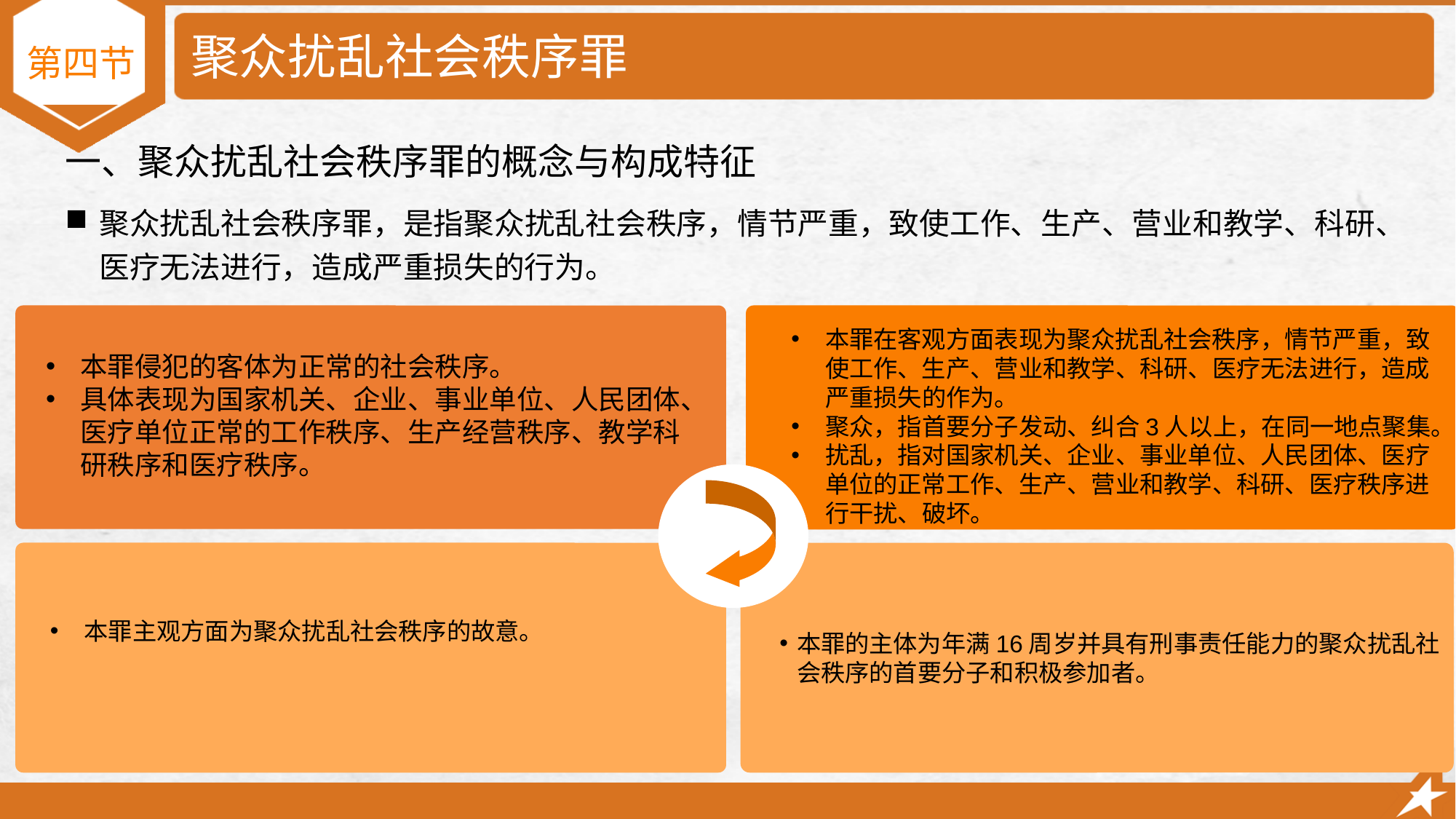

# 聚众扰乱社会秩序罪
第四节
一、聚众扰乱社会秩序罪的概念与构成特征
聚众扰乱社会秩序罪，是指聚众扰乱社会秩序，情节严重，致使工作、生产、营业和教学、科研、医疗无法进行，造成严重损失的行为。

本罪在客观方面表现为聚众扰乱社会秩序，情节严重，致使工作、生产、营业和教学、科研、医疗无法进行，造成严重损失的作为。
聚众，指首要分子发动、纠合3人以上，在同一地点聚集。
扰乱，指对国家机关、企业、事业单位、人民团体、医疗单位的正常工作、生产、营业和教学、科研、医疗秩序进行干扰、破坏。
本罪侵犯的客体为正常的社会秩序。
具体表现为国家机关、企业、事业单位、人民团体、医疗单位正常的工作秩序、生产经营秩序、教学科研秩序和医疗秩序。

本罪的主体为年满16周岁并具有刑事责任能力的聚众扰乱社会秩序的首要分子和积极参加者。
本罪主观方面为聚众扰乱社会秩序的故意。